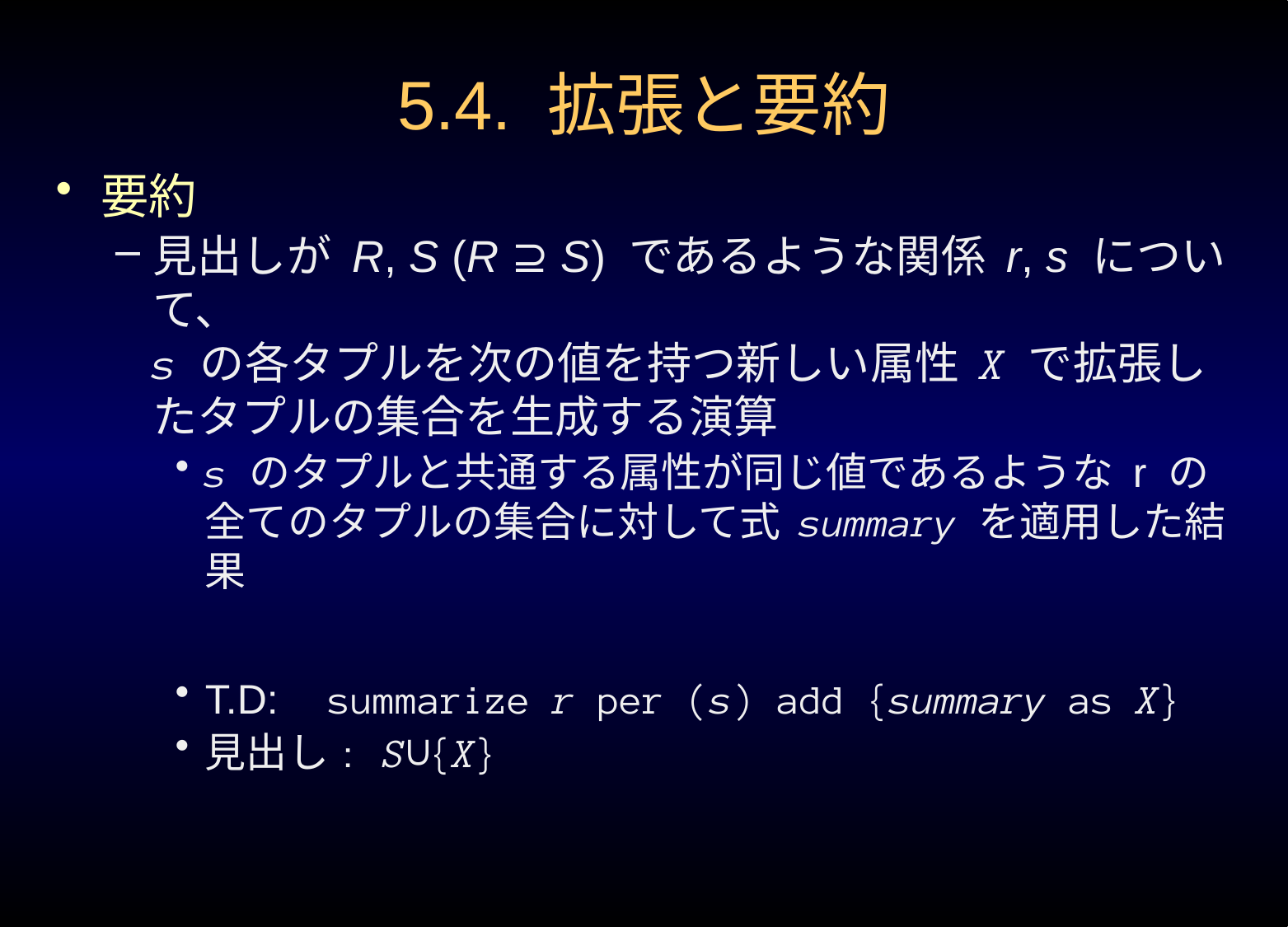

# 5.4. 拡張と要約
要約
見出しが R, S (R ⊇ S) であるような関係 r, s について、
s の各タプルを次の値を持つ新しい属性 X で拡張したタプルの集合を生成する演算
s のタプルと共通する属性が同じ値であるような r の全てのタプルの集合に対して式 summary を適用した結果

T.D:	summarize r per (s) add {summary as X}
見出し: S∪{X}